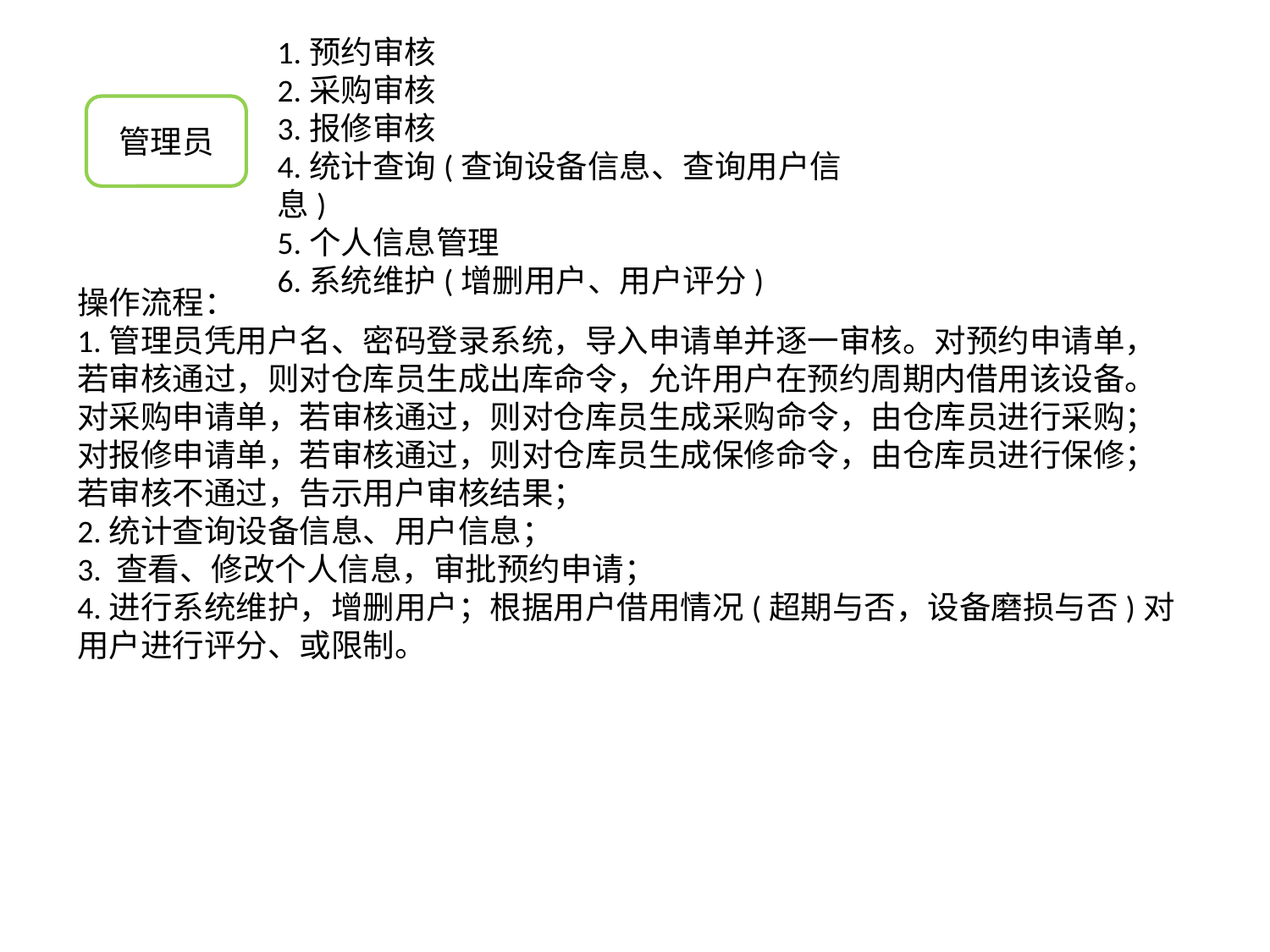

1.预约审核
2.采购审核
3.报修审核
4.统计查询(查询设备信息、查询用户信息)
5.个人信息管理
6.系统维护(增删用户、用户评分)

管理员
操作流程：
1.管理员凭用户名、密码登录系统，导入申请单并逐一审核。对预约申请单，若审核通过，则对仓库员生成出库命令，允许用户在预约周期内借用该设备。对采购申请单，若审核通过，则对仓库员生成采购命令，由仓库员进行采购；对报修申请单，若审核通过，则对仓库员生成保修命令，由仓库员进行保修；若审核不通过，告示用户审核结果；
2.统计查询设备信息、用户信息；
3. 查看、修改个人信息，审批预约申请；
4.进行系统维护，增删用户；根据用户借用情况(超期与否，设备磨损与否)对用户进行评分、或限制。